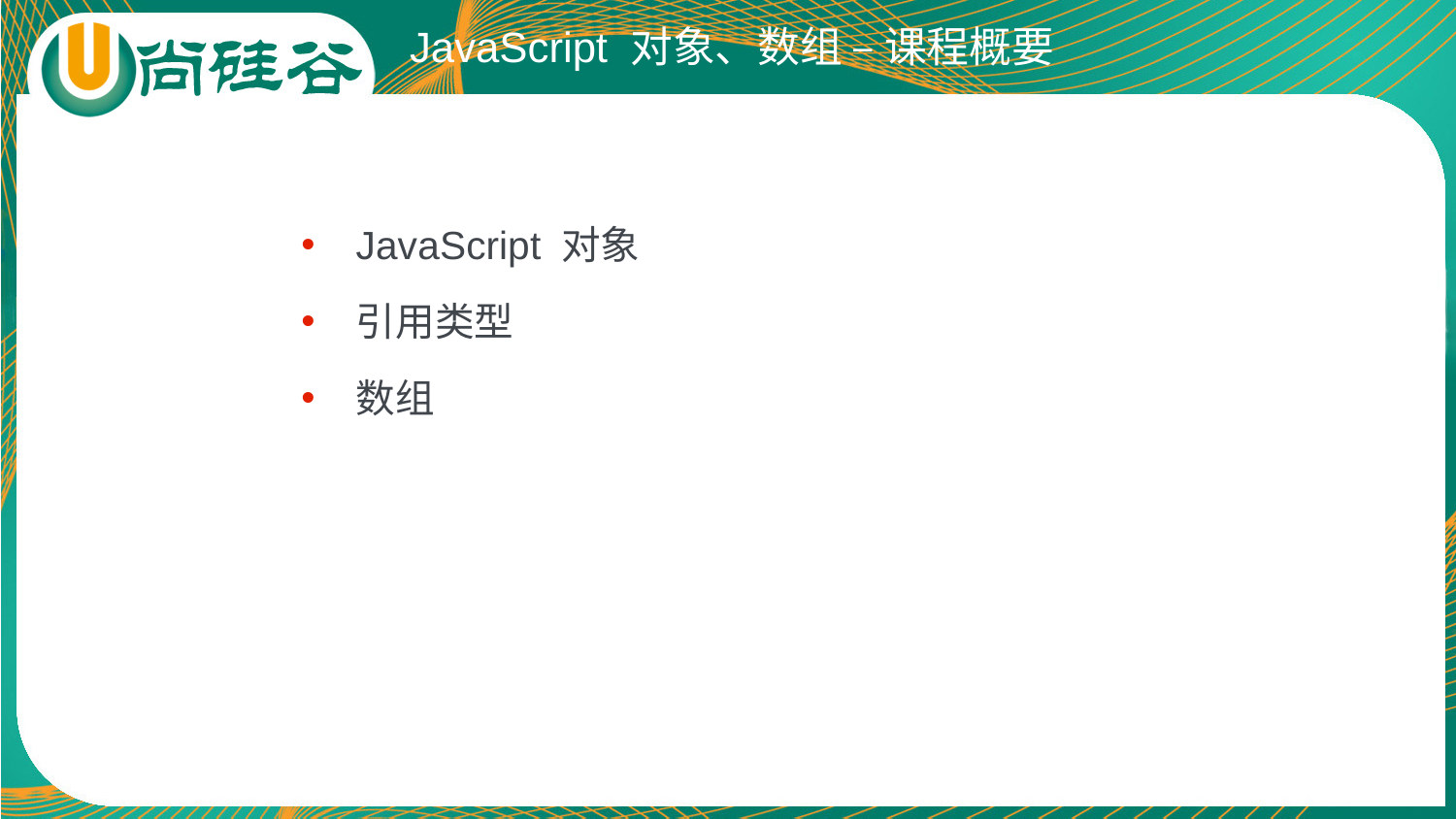

# JavaScript 对象、数组 – 课程概要
JavaScript 对象
引用类型
数组